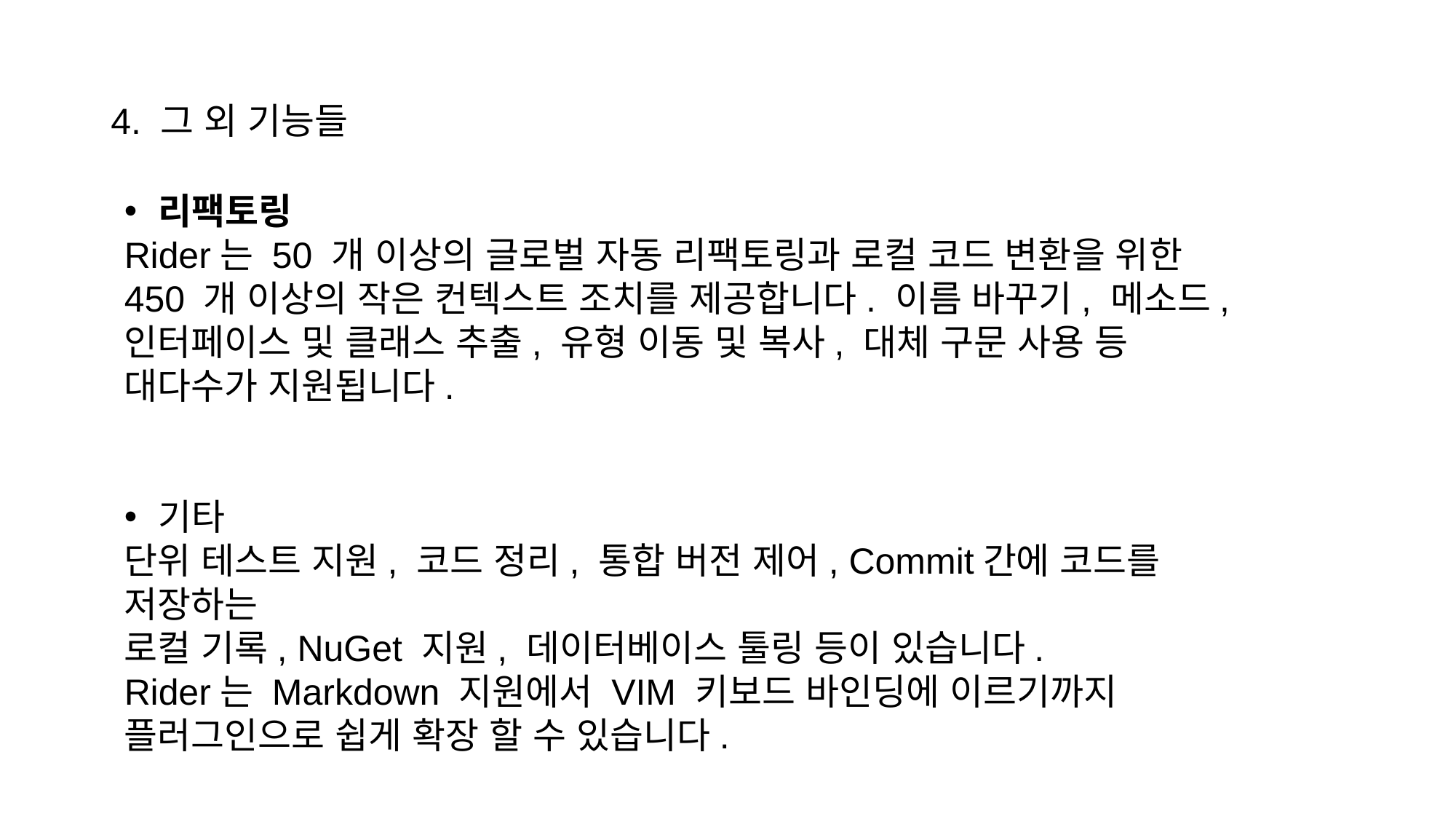

# 4. 그 외 기능들
리팩토링
Rider는 50 개 이상의 글로벌 자동 리팩토링과 로컬 코드 변환을 위한
450 개 이상의 작은 컨텍스트 조치를 제공합니다. 이름 바꾸기, 메소드,
인터페이스 및 클래스 추출, 유형 이동 및 복사, 대체 구문 사용 등
대다수가 지원됩니다.

기타
단위 테스트 지원, 코드 정리, 통합 버전 제어, Commit간에 코드를 저장하는
로컬 기록, NuGet 지원, 데이터베이스 툴링 등이 있습니다.
Rider는 Markdown 지원에서 VIM 키보드 바인딩에 이르기까지
플러그인으로 쉽게 확장 할 수 있습니다.